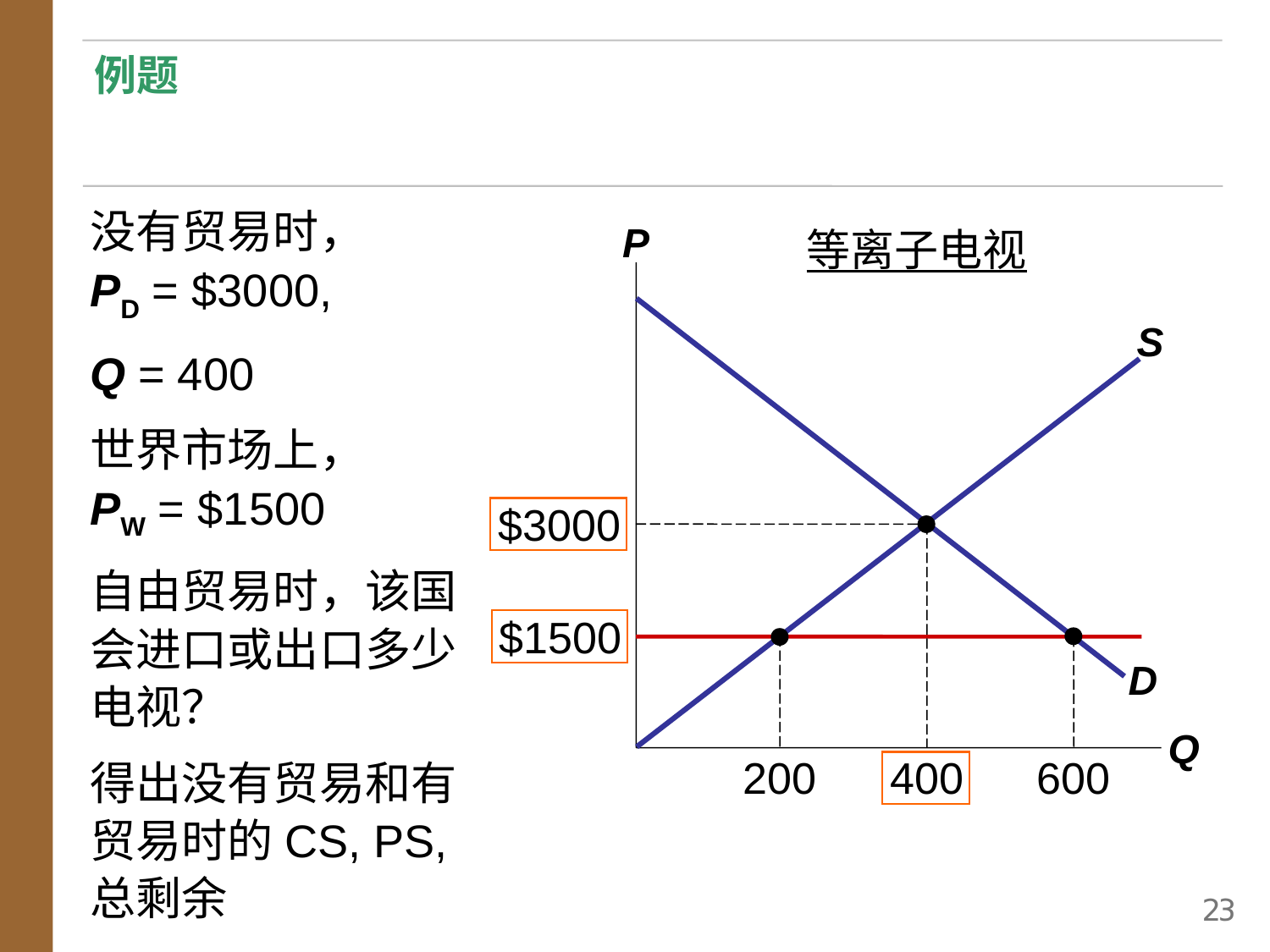

# 例题
0
没有贸易时，
PD = $3000,
Q = 400
世界市场上，
PW = $1500
自由贸易时，该国会进口或出口多少电视？
得出没有贸易和有贸易时的CS, PS, 总剩余
P

Q
等离子电视

D
S

$3000

400

$1500

600

200

23